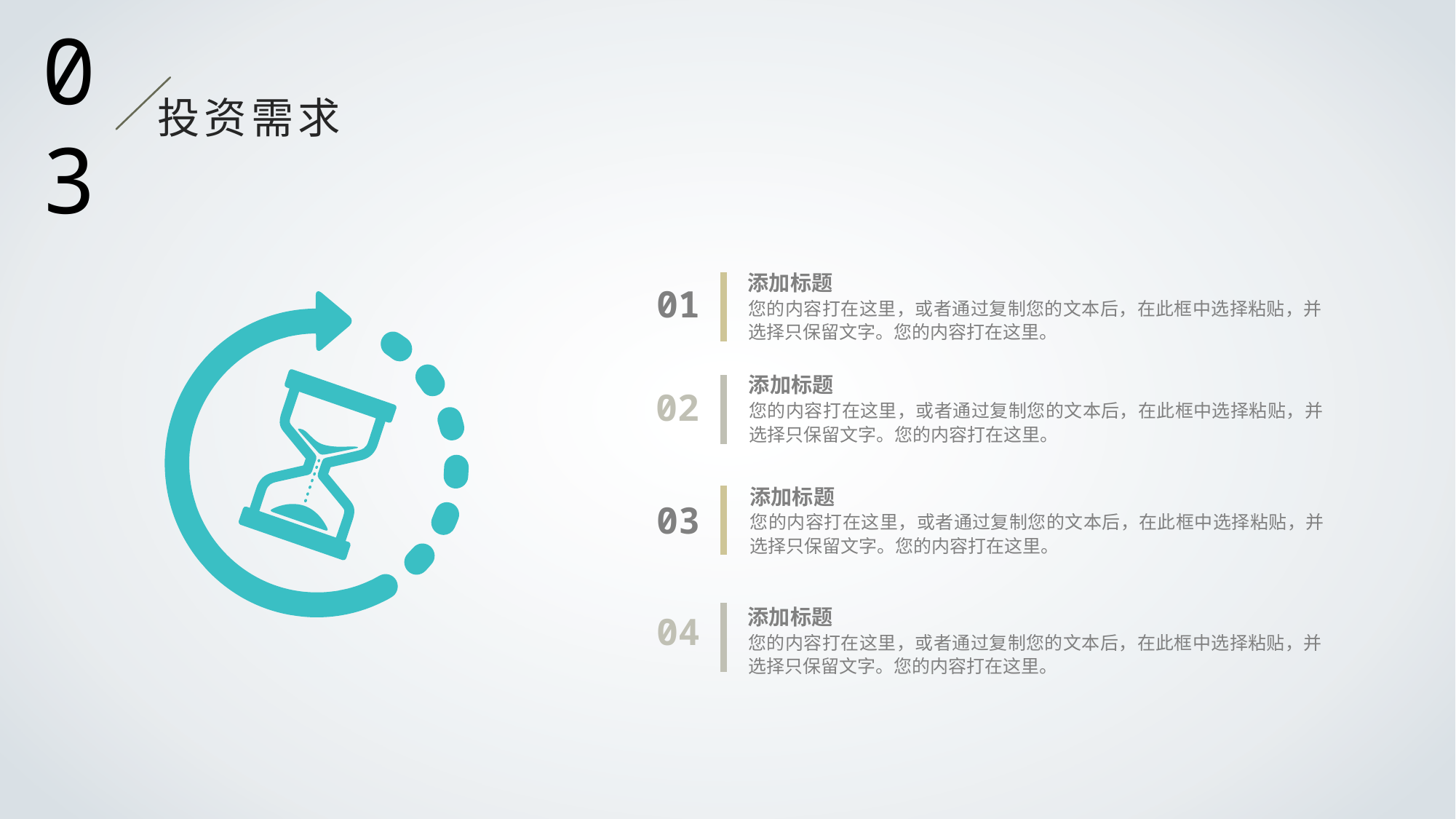

03
投资需求
添加标题
您的内容打在这里，或者通过复制您的文本后，在此框中选择粘贴，并选择只保留文字。您的内容打在这里。
01

添加标题
您的内容打在这里，或者通过复制您的文本后，在此框中选择粘贴，并选择只保留文字。您的内容打在这里。
02
添加标题
您的内容打在这里，或者通过复制您的文本后，在此框中选择粘贴，并选择只保留文字。您的内容打在这里。
03
添加标题
您的内容打在这里，或者通过复制您的文本后，在此框中选择粘贴，并选择只保留文字。您的内容打在这里。
04